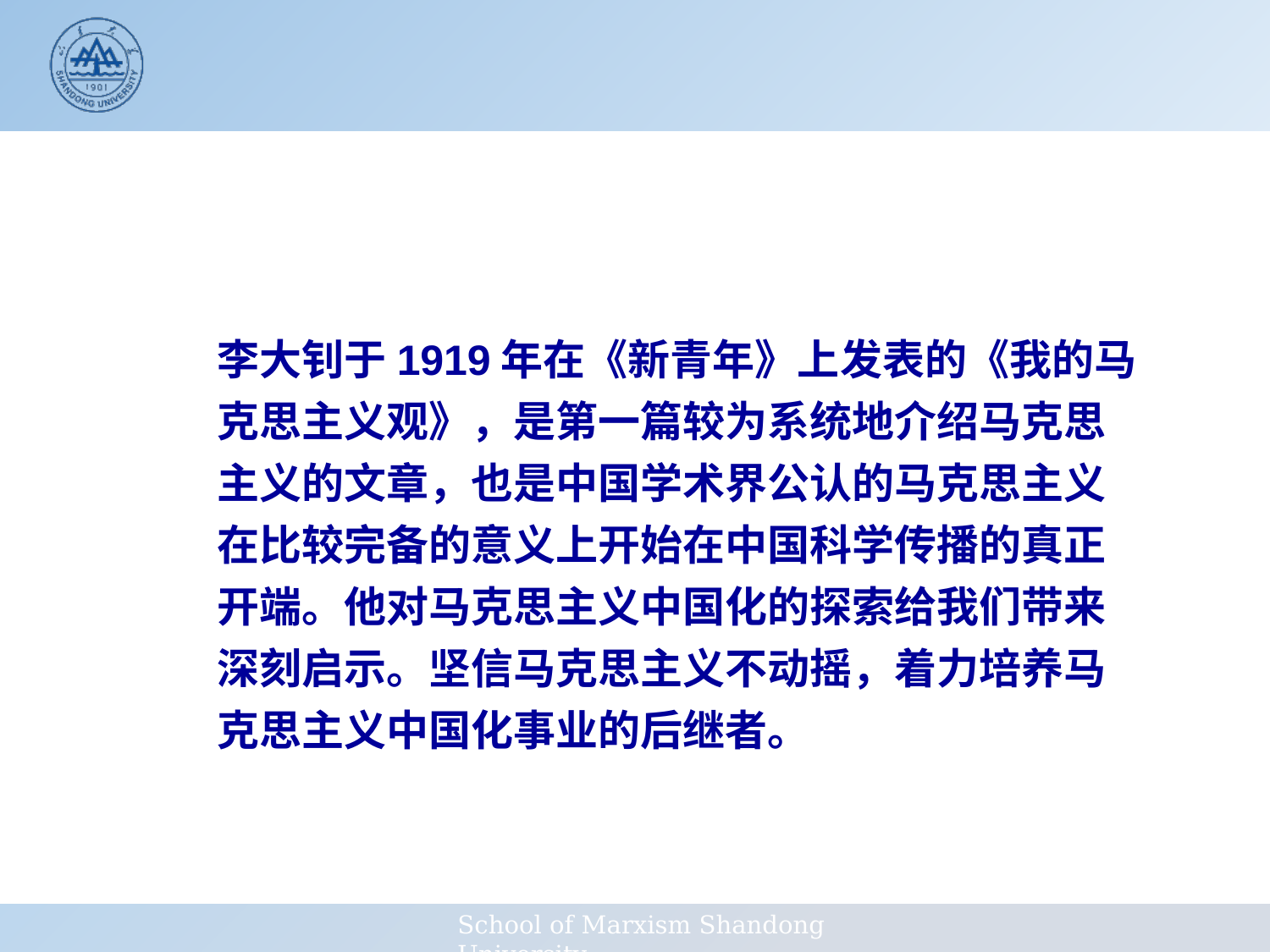

李大钊于1919年在《新青年》上发表的《我的马克思主义观》，是第一篇较为系统地介绍马克思主义的文章，也是中国学术界公认的马克思主义在比较完备的意义上开始在中国科学传播的真正开端。他对马克思主义中国化的探索给我们带来深刻启示。坚信马克思主义不动摇，着力培养马克思主义中国化事业的后继者。